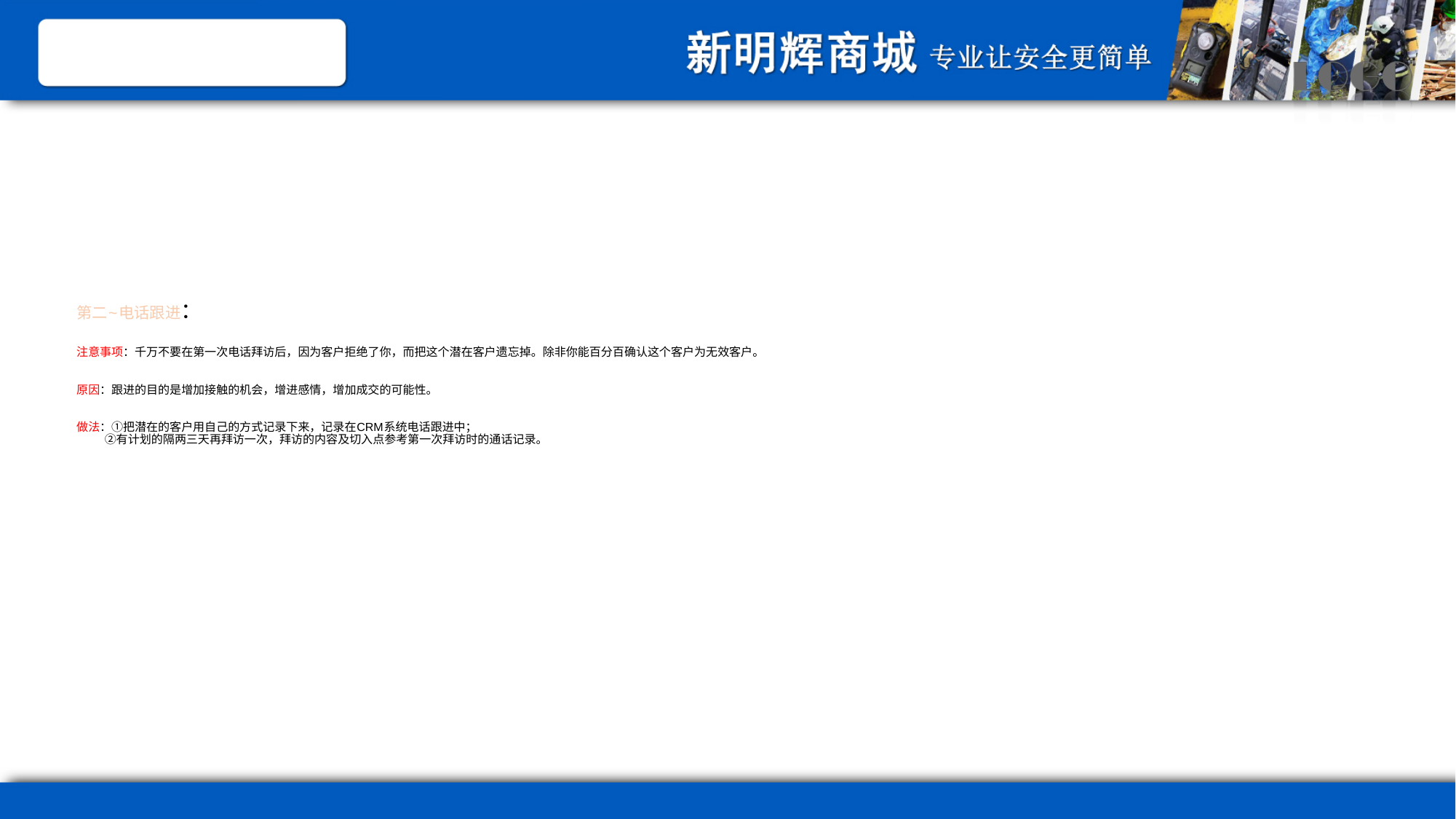

行业e
# 第二~电话跟进： 注意事项：千万不要在第一次电话拜访后，因为客户拒绝了你，而把这个潜在客户遗忘掉。除非你能百分百确认这个客户为无效客户。 原因：跟进的目的是增加接触的机会，增进感情，增加成交的可能性。 做法：①把潜在的客户用自己的方式记录下来，记录在CRM系统电话跟进中； ②有计划的隔两三天再拜访一次，拜访的内容及切入点参考第一次拜访时的通话记录。